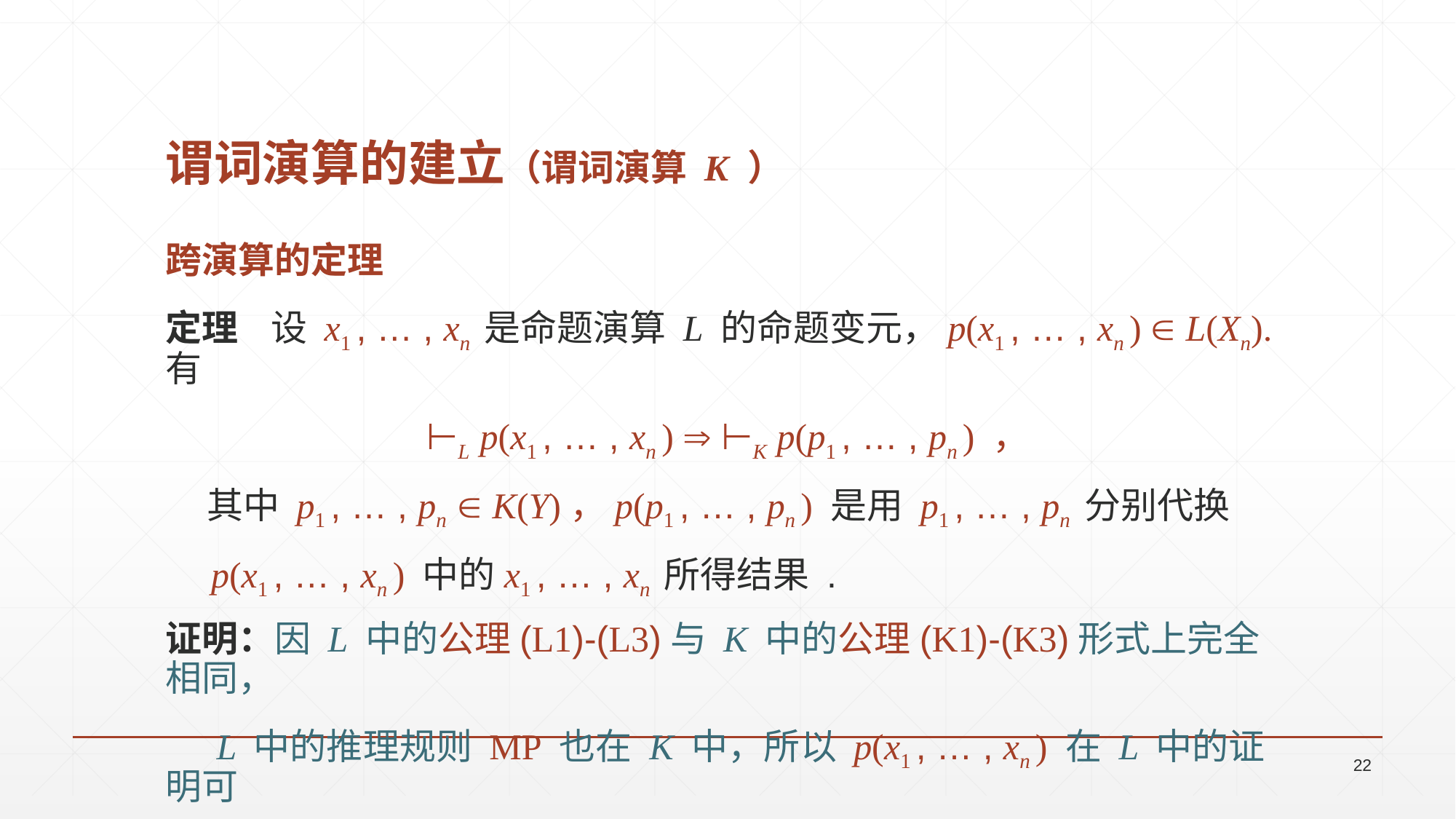

# 谓词演算的建立（谓词演算 K ）
跨演算的定理
定理    设 x1 , … , xn 是命题演算 L 的命题变元，p(x1 , … , xn ) ∈ L(Xn). 有
⊢L p(x1 , … , xn ) ⇒ ⊢K p(p1 , … , pn ) ，
    其中 p1 , … , pn  ∈ K(Y)，p(p1 , … , pn ) 是用 p1 , … , pn 分别代换
     p(x1 , … , xn ) 中的x1 , … , xn 所得结果 .
证明：因 L 中的公理(L1)-(L3)与 K 中的公理(K1)-(K3)形式上完全相同，
     L 中的推理规则 MP 也在 K 中，所以 p(x1 , … , xn ) 在 L 中的证明可
     转换成 p(p1 , … , pn ) 在 K 中的证明 .
22